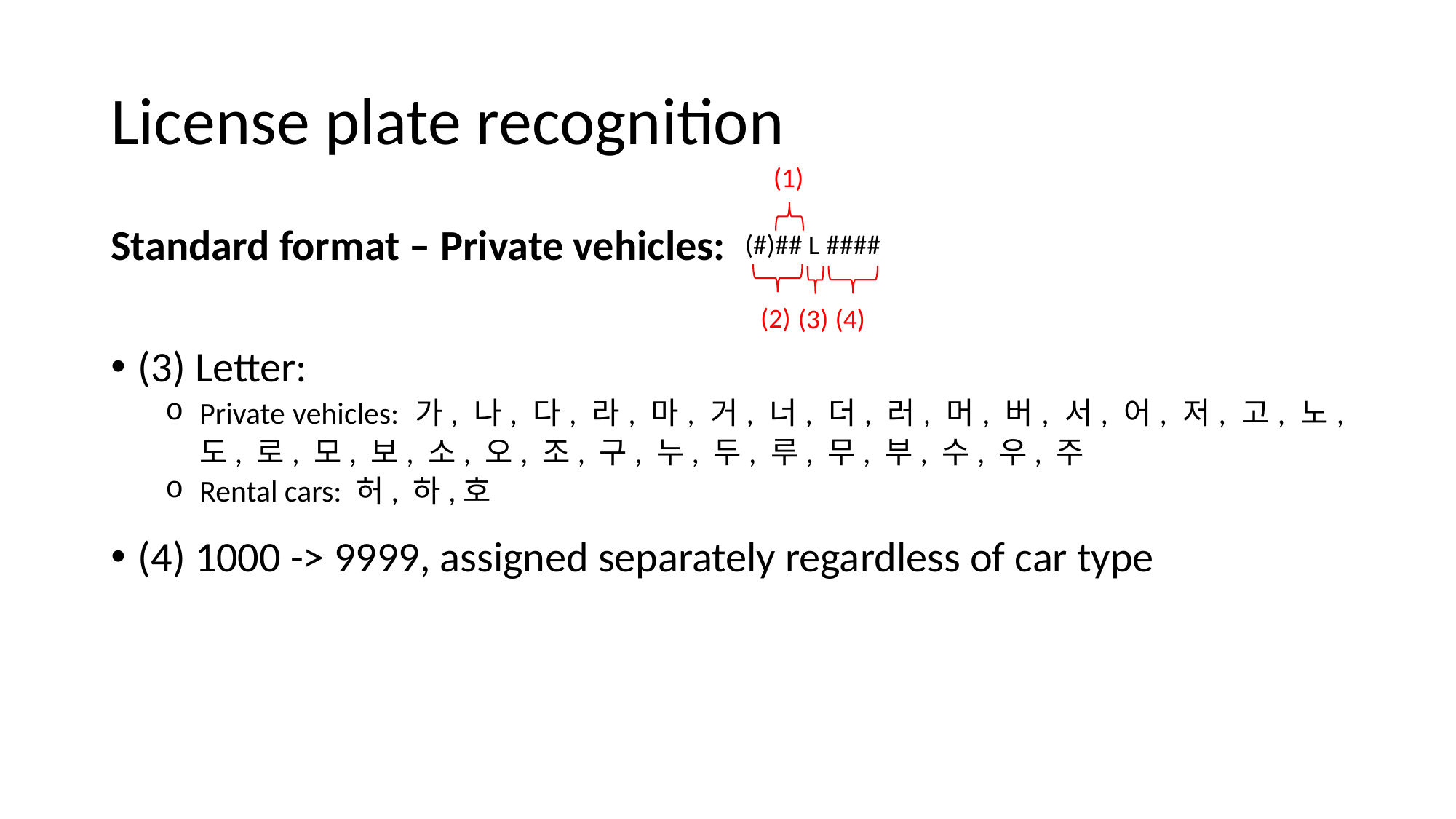

# License plate recognition
(1)

(#)## L ####

(2)
(4)
(3)
Standard format – Private vehicles:

(3) Letter:
Private vehicles: 가, 나, 다, 라, 마, 거, 너, 더, 러, 머, 버, 서, 어, 저, 고, 노, 도, 로, 모, 보, 소, 오, 조, 구, 누, 두, 루, 무, 부, 수, 우, 주
Rental cars: 허, 하,호
(4) 1000 -> 9999, assigned separately regardless of car type